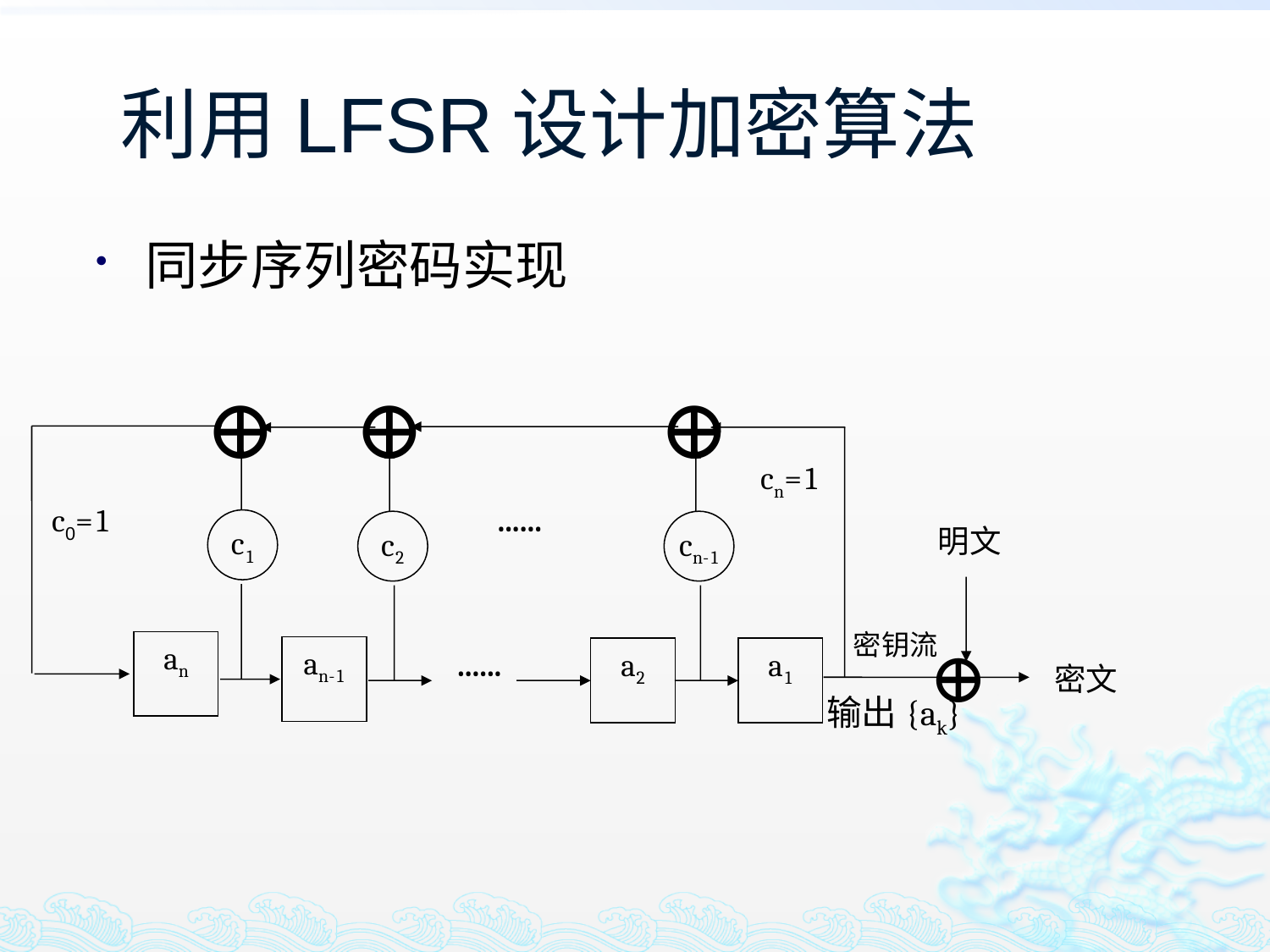

#
利用LFSR设计加密算法

同步序列密码实现
⊕
⊕
⊕

cn=1
c0=1
......
c1
c2
cn-1
明文

密钥流
⊕
an
an-1
......
a2
a1
密文

输出{ak}